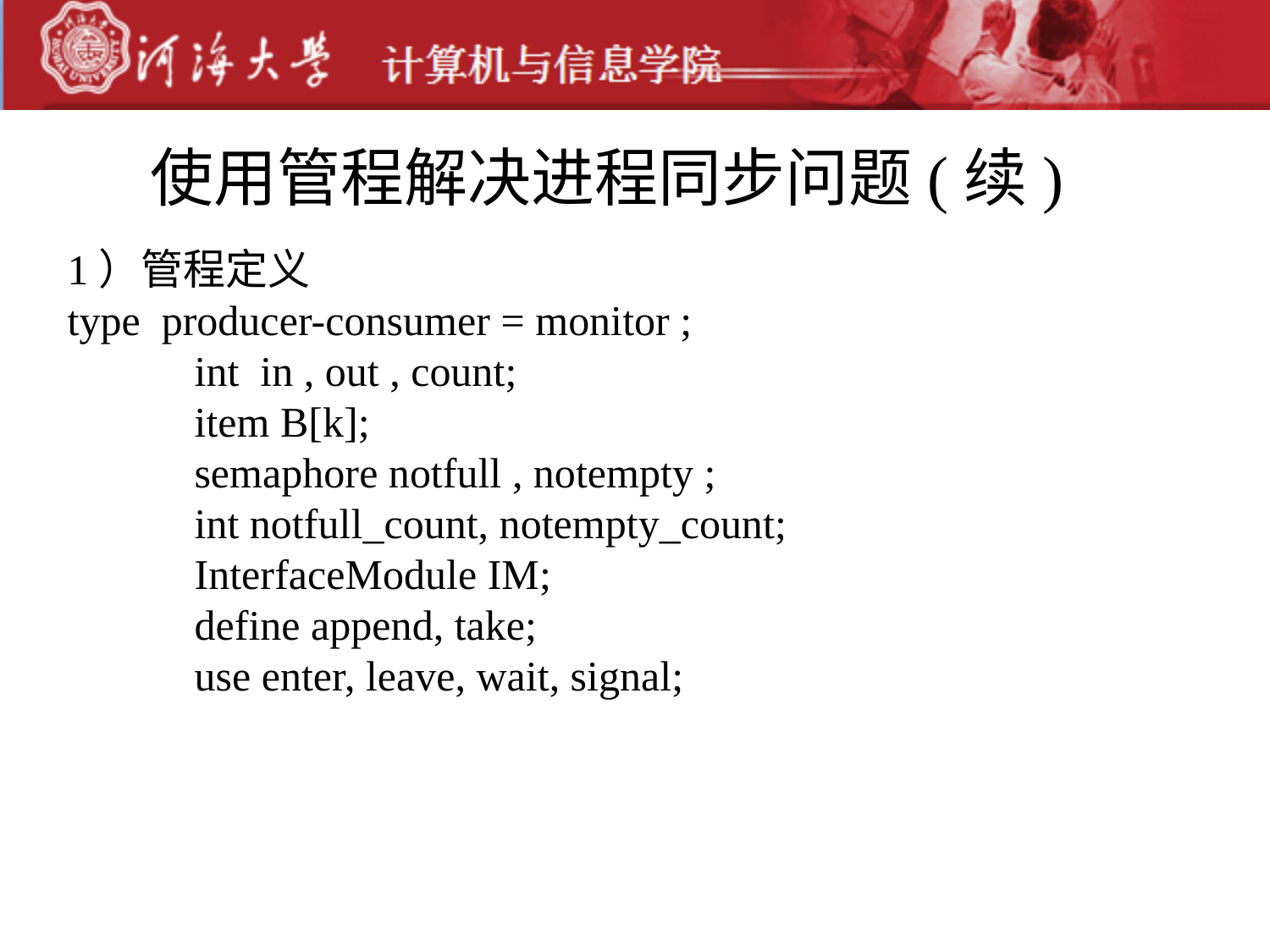

使用管程解决进程同步问题(续)
1）管程定义
type  producer-consumer = monitor ;
	int  in , out , count;
	item B[k];
	semaphore notfull , notempty ;
            int notfull_count, notempty_count;
            InterfaceModule IM;
            define append, take;
            use enter, leave, wait, signal;